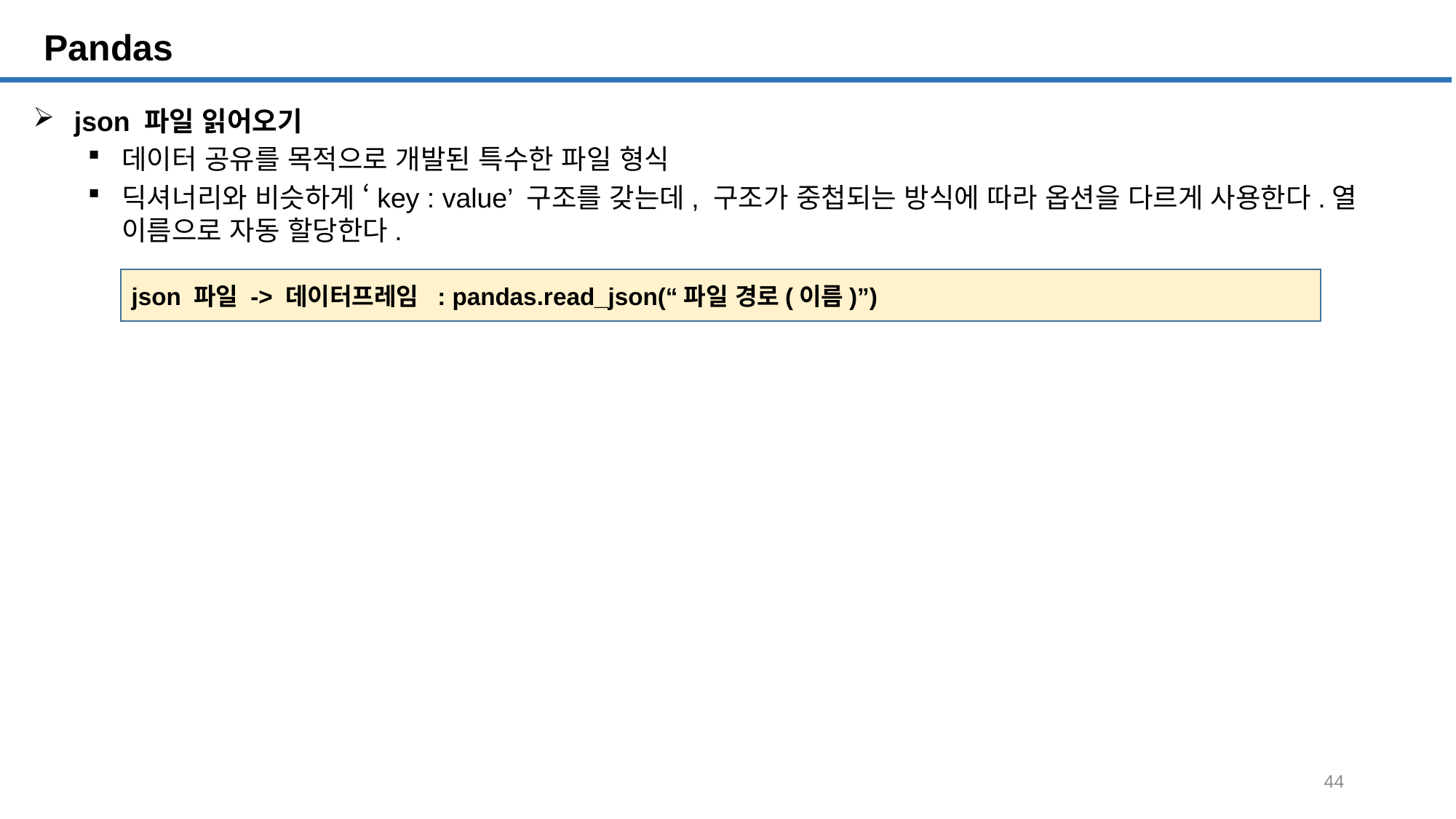

SQL 튜닝 개요
# Pandas

json 파일 읽어오기
데이터 공유를 목적으로 개발된 특수한 파일 형식
딕셔너리와 비슷하게 ‘key : value’ 구조를 갖는데, 구조가 중첩되는 방식에 따라 옵션을 다르게 사용한다.열 이름으로 자동 할당한다.
json 파일 -> 데이터프레임  : pandas.read_json(“파일 경로(이름)”)
44